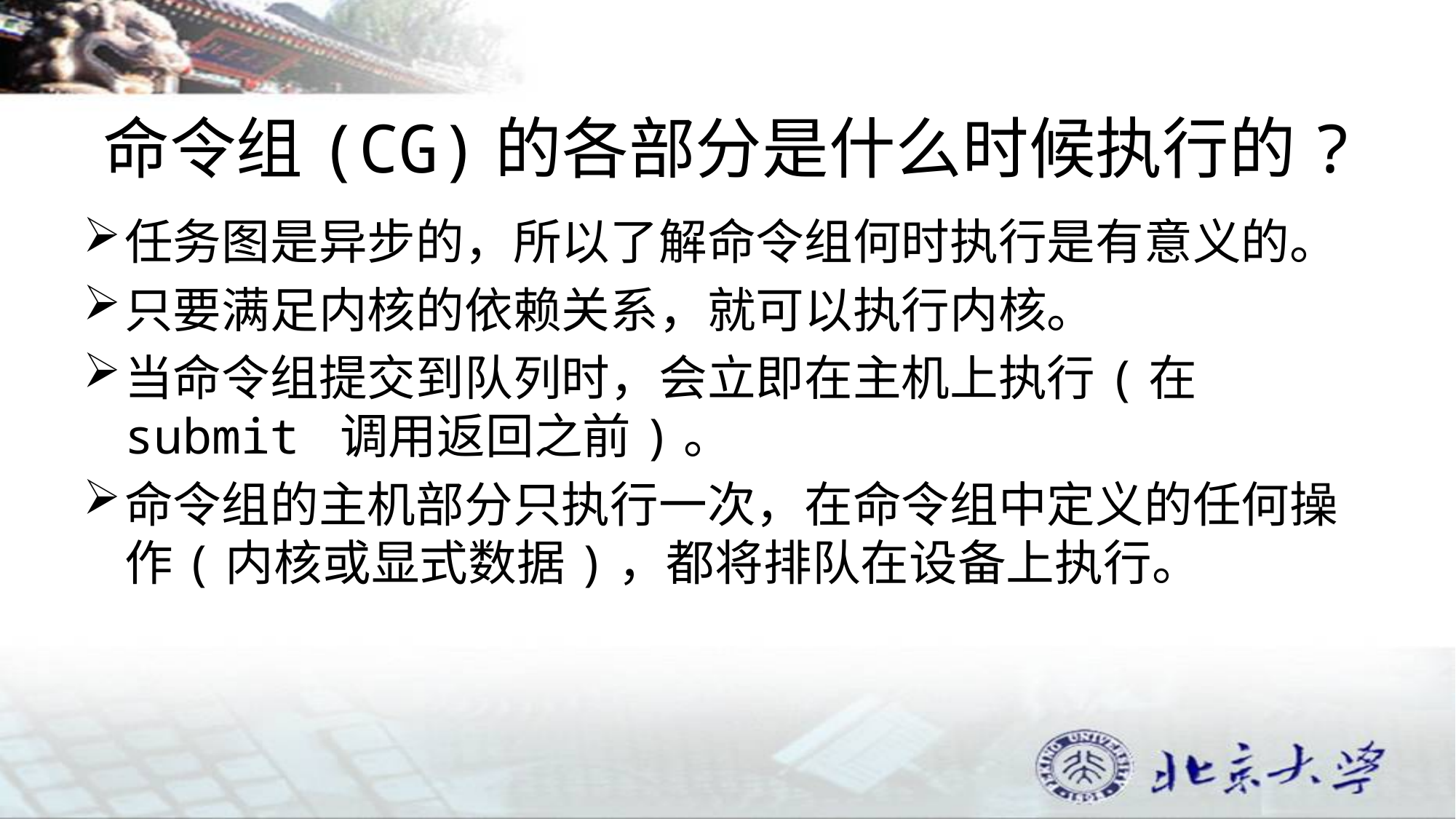

# 命令组(CG)的各部分是什么时候执行的?
任务图是异步的，所以了解命令组何时执行是有意义的。
只要满足内核的依赖关系，就可以执行内核。
当命令组提交到队列时，会立即在主机上执行(在submit 调用返回之前)。
命令组的主机部分只执行一次，在命令组中定义的任何操作(内核或显式数据)，都将排队在设备上执行。